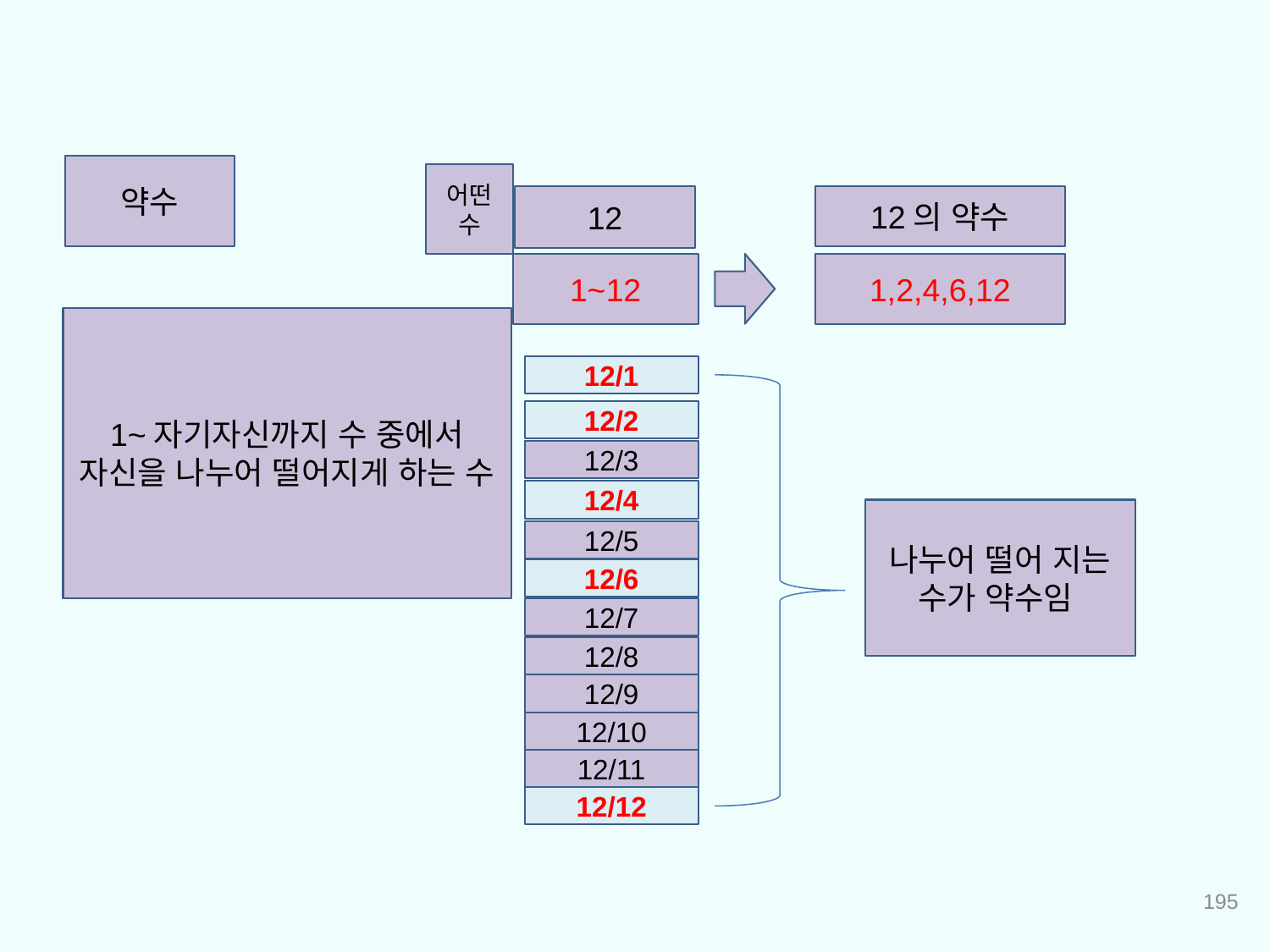

약수
어떤 수
12의 약수
12
1~12

1,2,4,6,12
1~자기자신까지 수 중에서
자신을 나누어 떨어지게 하는 수
12/1

12/2
12/3
12/4
나누어 떨어 지는 수가 약수임
12/5
12/6
12/7
12/8
12/9
12/10
12/11
12/12
195